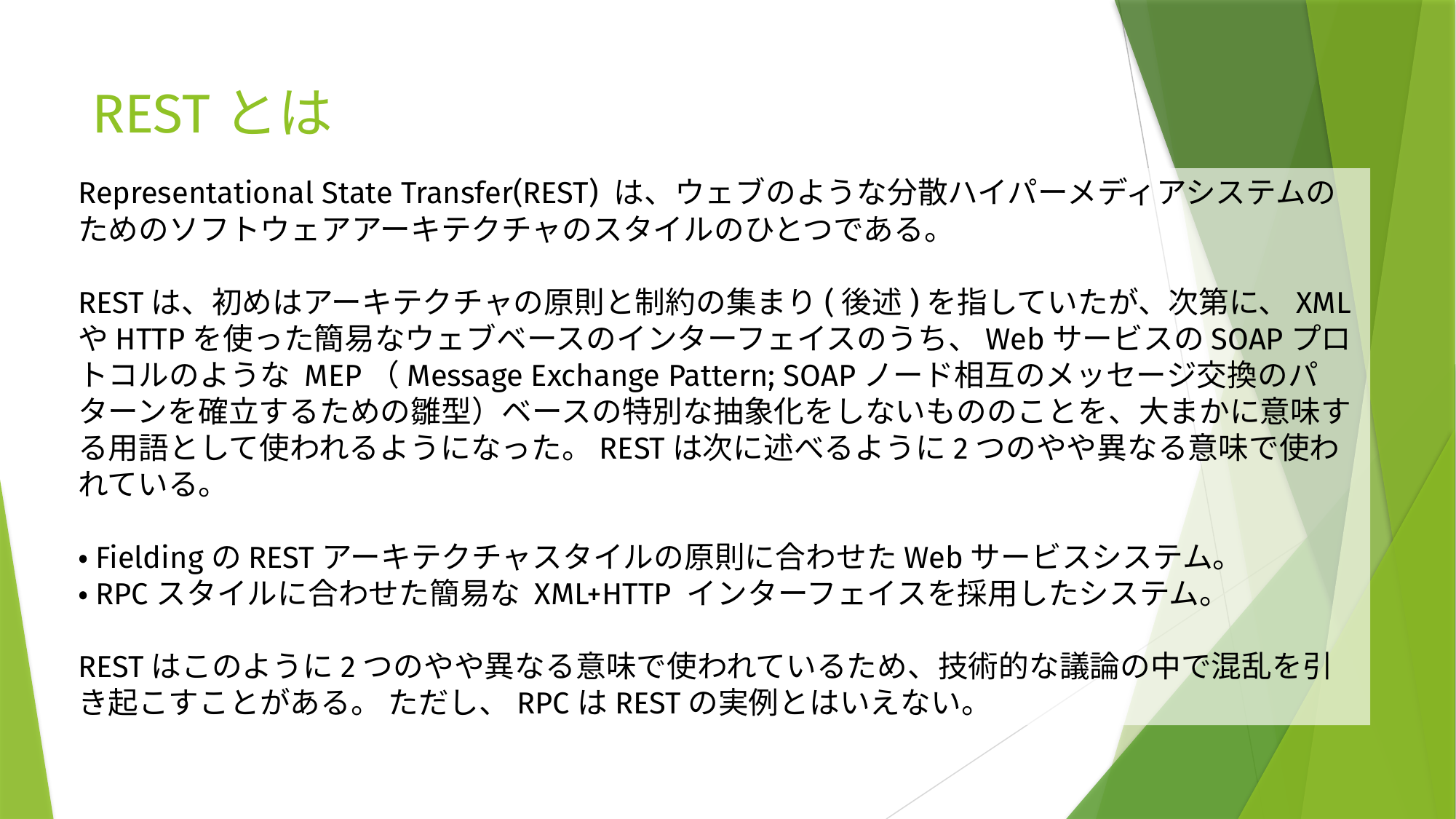

# RESTとは
Representational State Transfer(REST) は、ウェブのような分散ハイパーメディアシステムのためのソフトウェアアーキテクチャのスタイルのひとつである。

RESTは、初めはアーキテクチャの原則と制約の集まり(後述)を指していたが、次第に、XMLやHTTPを使った簡易なウェブベースのインターフェイスのうち、WebサービスのSOAPプロトコルのような MEP（Message Exchange Pattern; SOAPノード相互のメッセージ交換のパターンを確立するための雛型）ベースの特別な抽象化をしないもののことを、大まかに意味する用語として使われるようになった。RESTは次に述べるように2つのやや異なる意味で使われている。

・FieldingのRESTアーキテクチャスタイルの原則に合わせたWebサービスシステム。
・RPCスタイルに合わせた簡易な XML+HTTP インターフェイスを採用したシステム。

RESTはこのように2つのやや異なる意味で使われているため、技術的な議論の中で混乱を引き起こすことがある。 ただし、RPCはRESTの実例とはいえない。